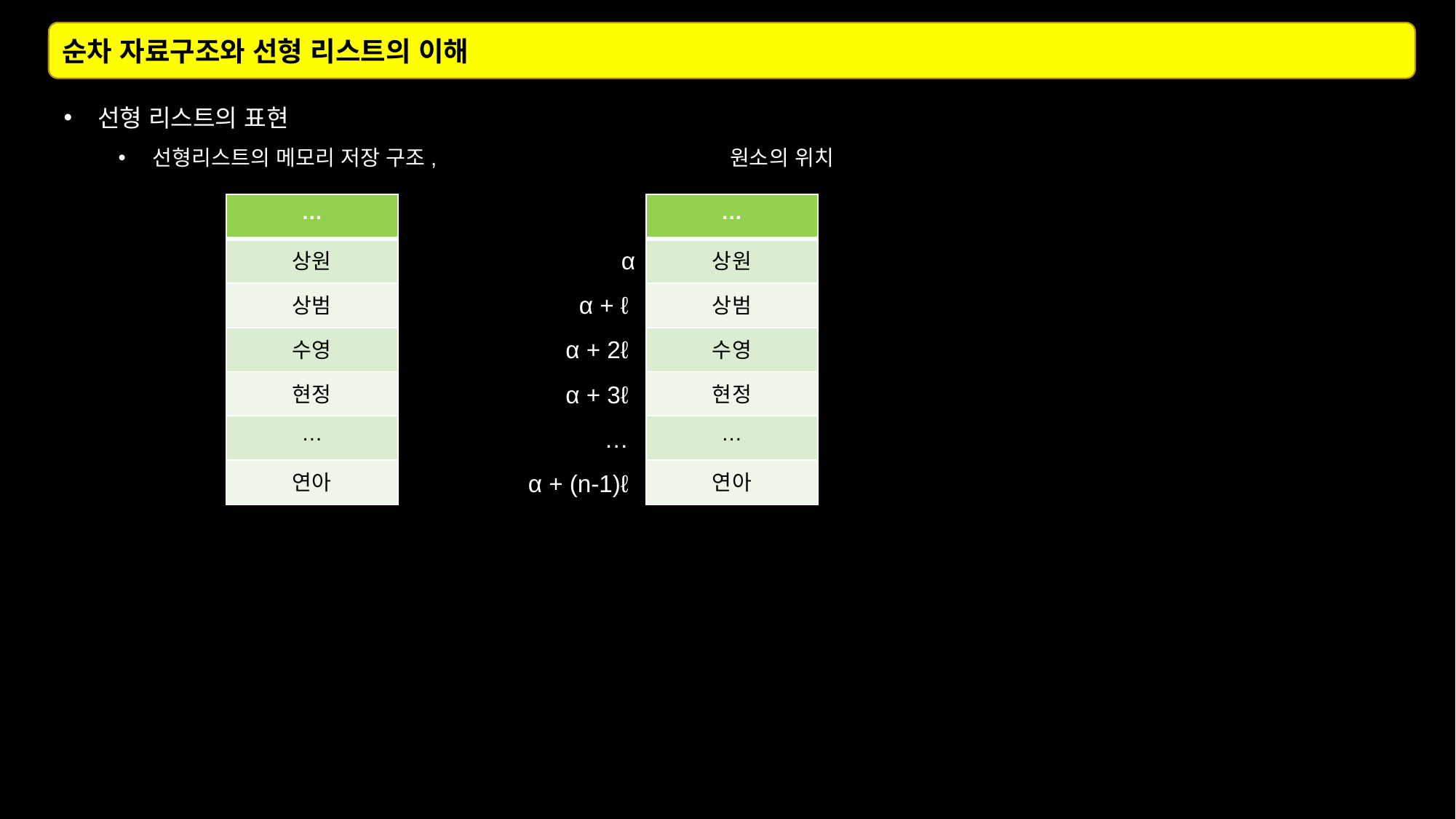

순차 자료구조와 선형 리스트의 이해
선형 리스트의 표현
선형리스트의 메모리 저장 구조,                                                원소의 위치

| … |
| --- |
| 상원 |
| 상범 |
| 수영 |
| 현정 |
| … |
| 연아 |
| … |
| --- |
| 상원 |
| 상범 |
| 수영 |
| 현정 |
| … |
| 연아 |
α
α + ℓ
α + 2ℓ
α + 3ℓ
…
α + (n-1)ℓ